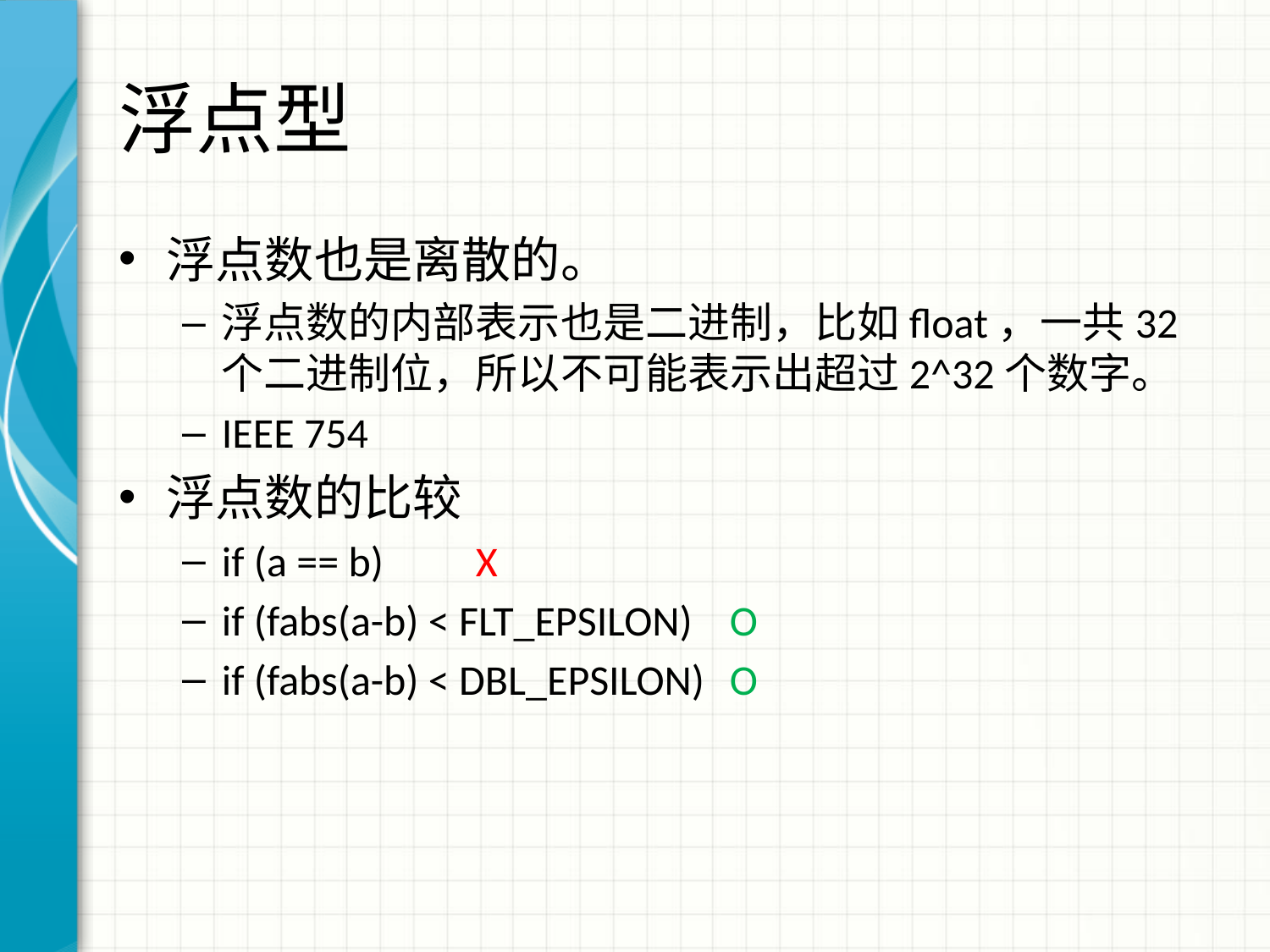

# 浮点型
浮点数也是离散的。
浮点数的内部表示也是二进制，比如float，一共32个二进制位，所以不可能表示出超过2^32个数字。
IEEE 754
浮点数的比较
if (a == b)	X
if (fabs(a-b) < FLT_EPSILON)	O
if (fabs(a-b) < DBL_EPSILON)	O